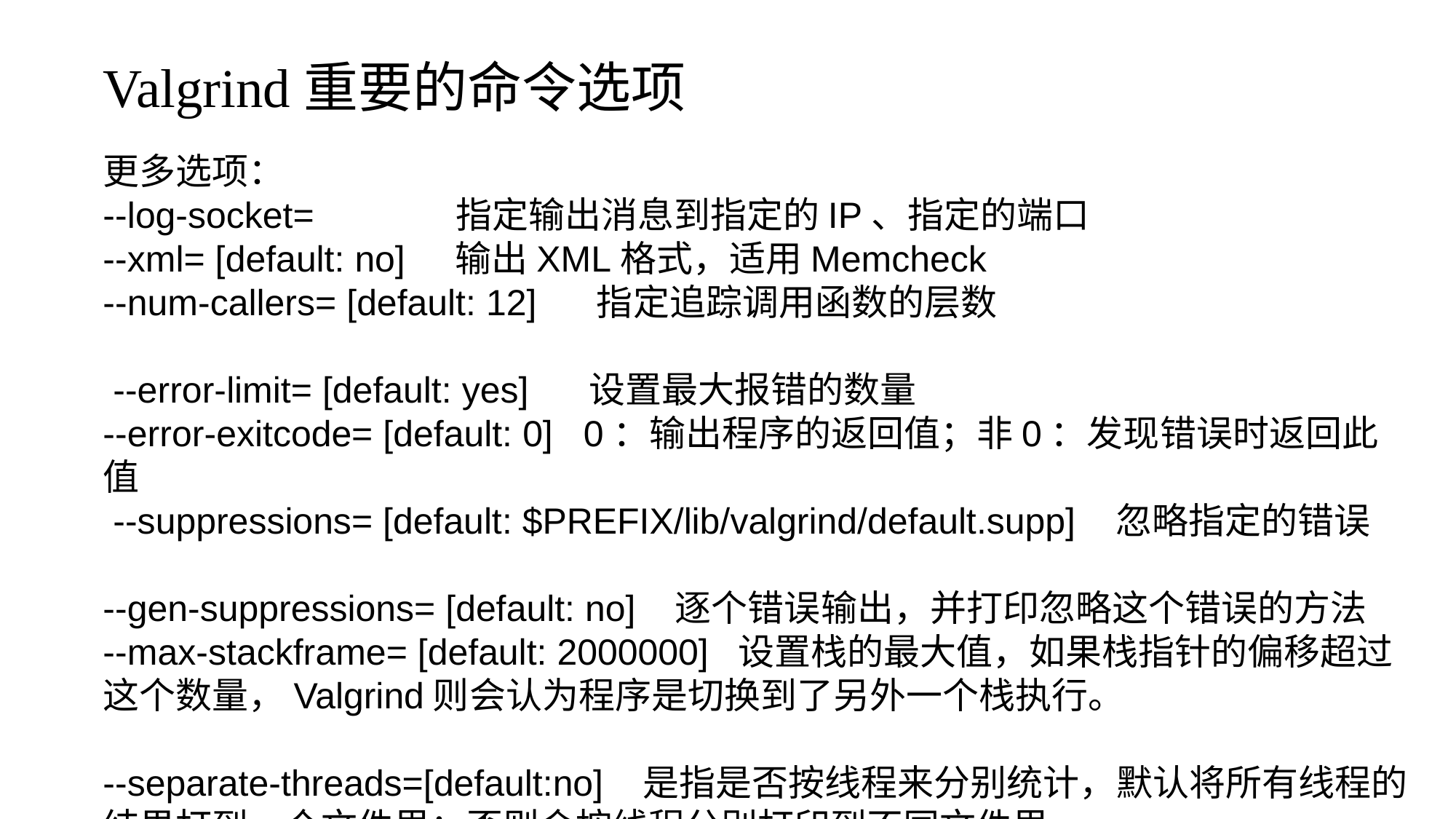

Valgrind重要的命令选项
更多选项：
--log-socket=             指定输出消息到指定的IP、指定的端口
--xml= [default: no]    输出XML格式，适用Memcheck
--num-callers= [default: 12]     指定追踪调用函数的层数

 --error-limit= [default: yes]     设置最大报错的数量
--error-exitcode= [default: 0]   0：输出程序的返回值；非0：发现错误时返回此值
 --suppressions= [default: $PREFIX/lib/valgrind/default.supp]   忽略指定的错误
--gen-suppressions= [default: no]   逐个错误输出，并打印忽略这个错误的方法
--max-stackframe= [default: 2000000]  设置栈的最大值，如果栈指针的偏移超过这个数量，Valgrind则会认为程序是切换到了另外一个栈执行。

--separate-threads=[default:no]   是指是否按线程来分别统计，默认将所有线程的结果打到一个文件里；否则会按线程分别打印到不同文件里。